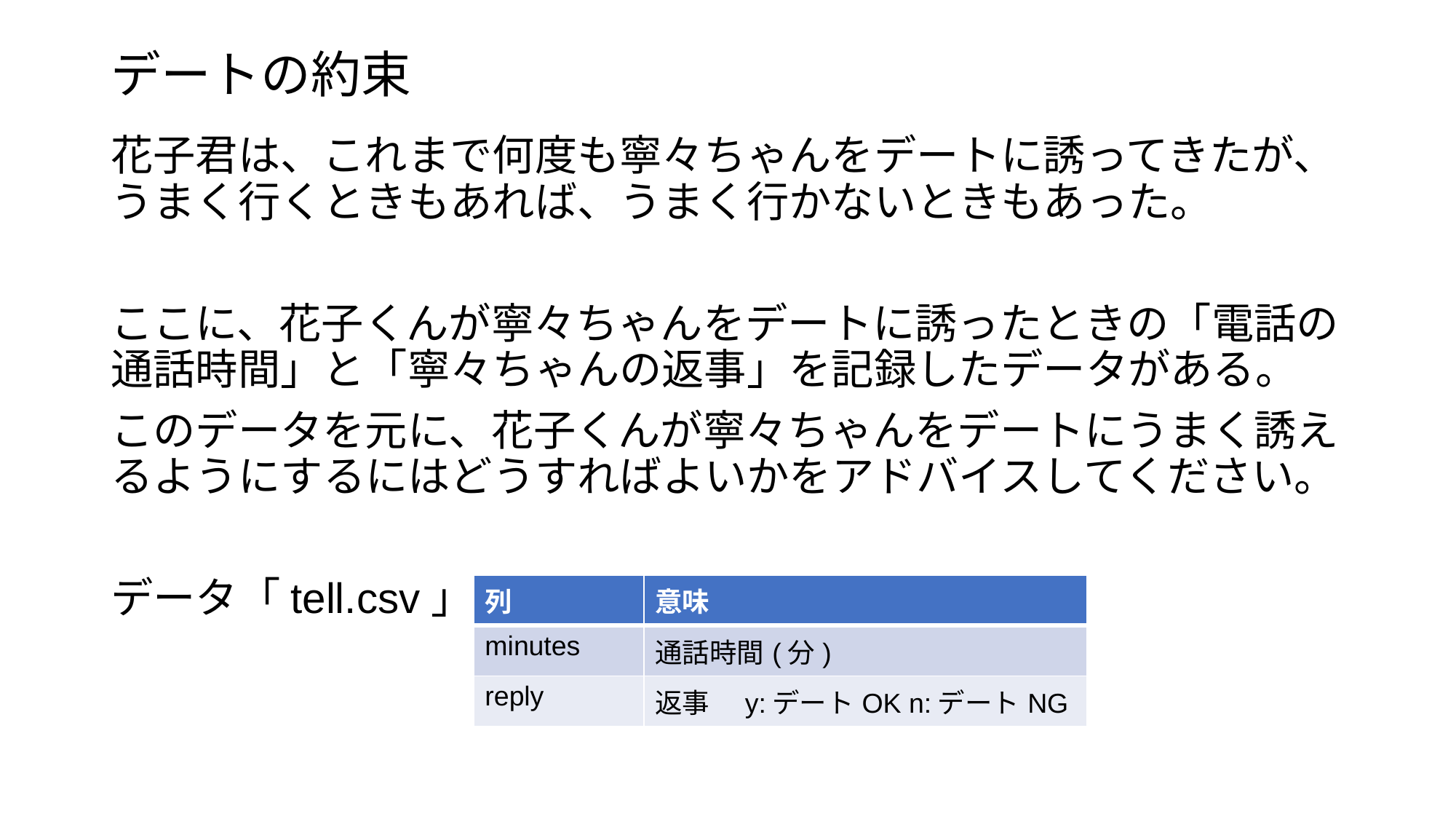

# デートの約束
花子君は、これまで何度も寧々ちゃんをデートに誘ってきたが、うまく行くときもあれば、うまく行かないときもあった。

ここに、花子くんが寧々ちゃんをデートに誘ったときの「電話の通話時間」と「寧々ちゃんの返事」を記録したデータがある。
このデータを元に、花子くんが寧々ちゃんをデートにうまく誘えるようにするにはどうすればよいかをアドバイスしてください。

データ「tell.csv」
| 列 | 意味 |
| --- | --- |
| minutes | 通話時間(分) |
| reply | 返事　y:デートOK n:デートNG |